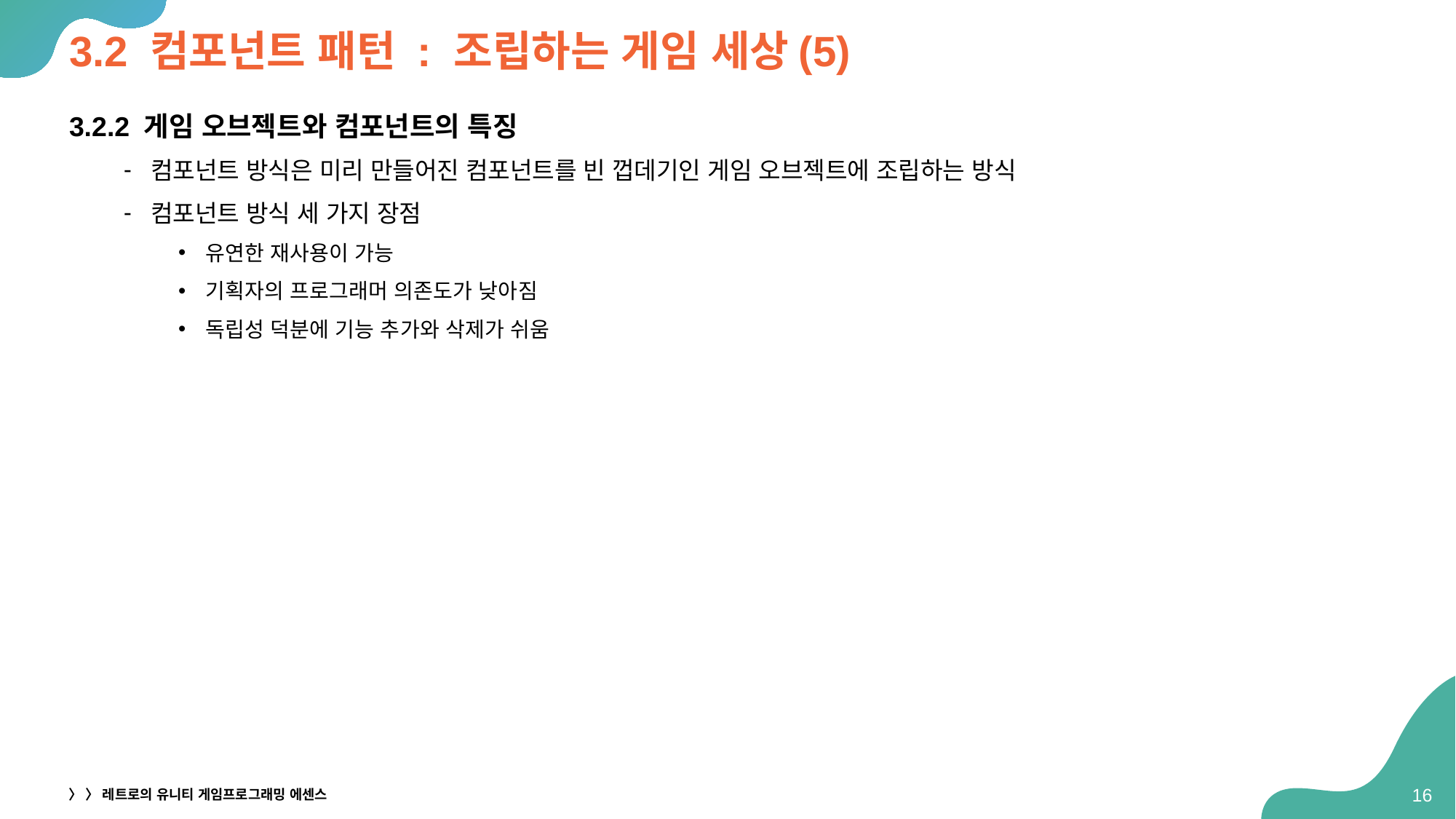

# 3.2 컴포넌트 패턴 : 조립하는 게임 세상(5)
3.2.2 게임 오브젝트와 컴포넌트의 특징
컴포넌트 방식은 미리 만들어진 컴포넌트를 빈 껍데기인 게임 오브젝트에 조립하는 방식
컴포넌트 방식 세 가지 장점
유연한 재사용이 가능
기획자의 프로그래머 의존도가 낮아짐
독립성 덕분에 기능 추가와 삭제가 쉬움

16